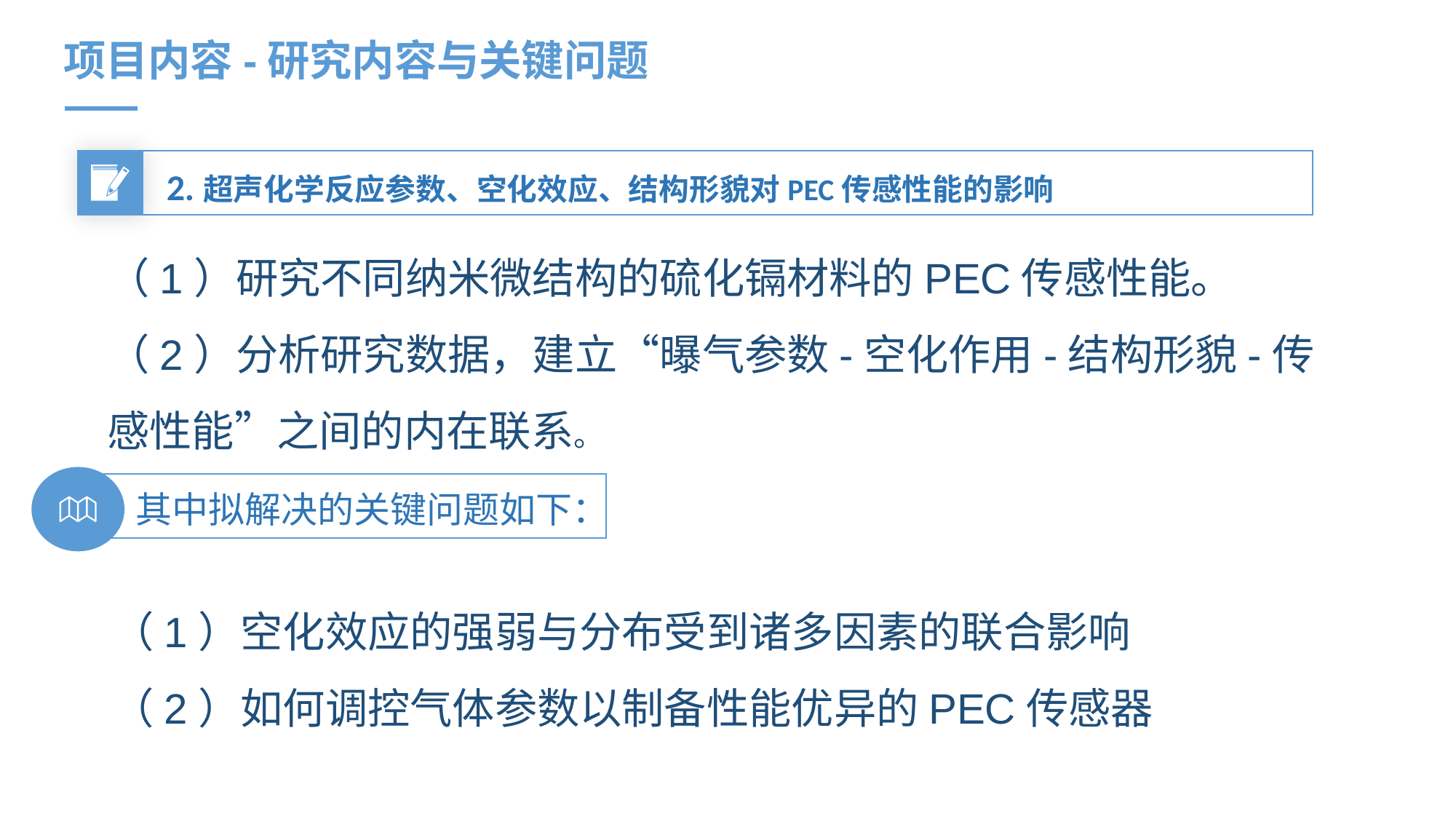

项目内容-研究内容与关键问题

2.超声化学反应参数、空化效应、结构形貌对PEC传感性能的影响
（1）研究不同纳米微结构的硫化镉材料的PEC传感性能。
（2）分析研究数据，建立“曝气参数-空化作用-结构形貌-传感性能”之间的内在联系。

其中拟解决的关键问题如下：
（1）空化效应的强弱与分布受到诸多因素的联合影响
（2）如何调控气体参数以制备性能优异的PEC传感器